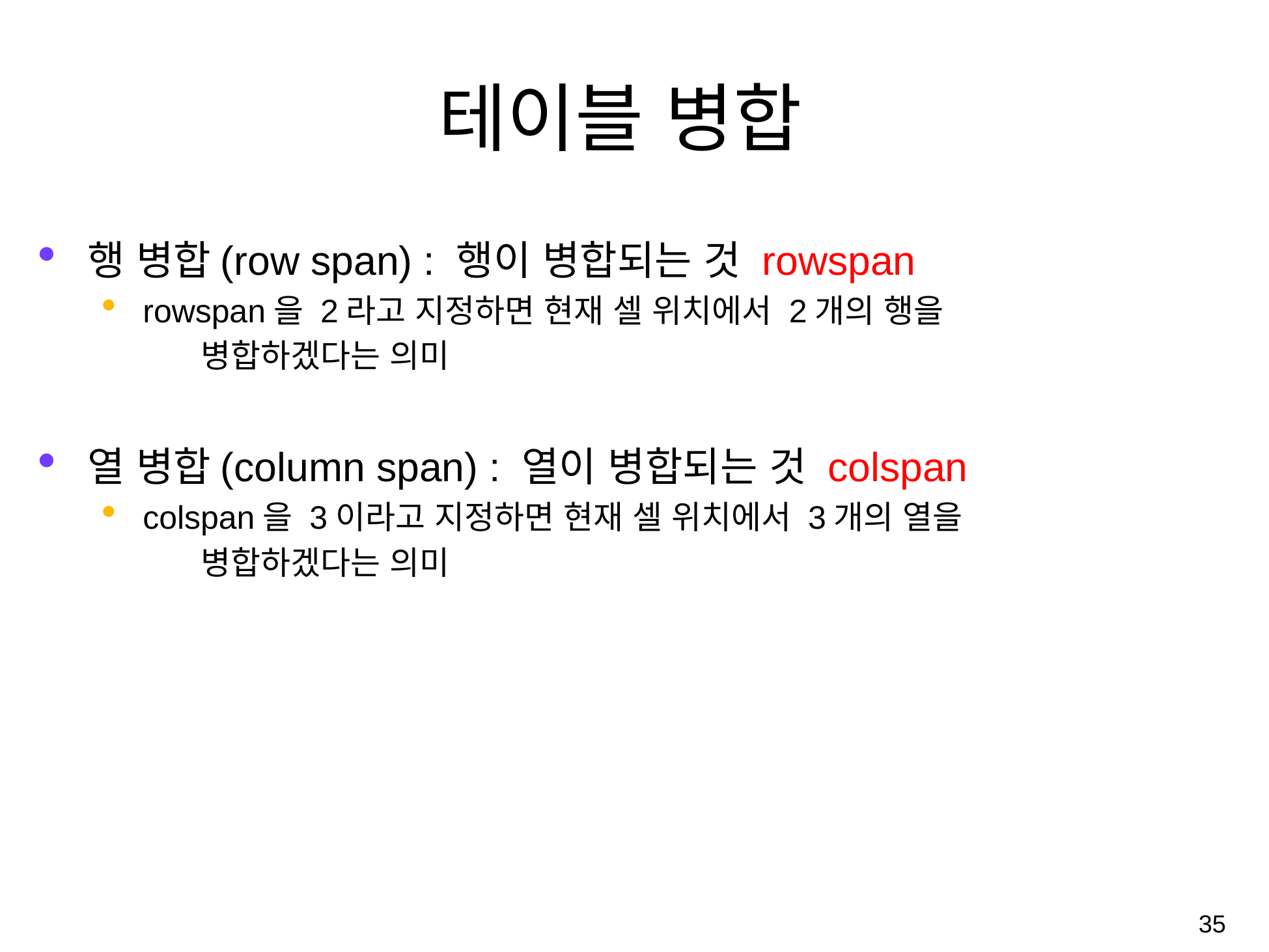

# 테이블 병합
행 병합(row span) : 행이 병합되는 것 rowspan
rowspan을 2라고 지정하면 현재 셀 위치에서 2개의 행을
	병합하겠다는 의미

열 병합(column span) : 열이 병합되는 것 colspan
colspan을 3이라고 지정하면 현재 셀 위치에서 3개의 열을
	병합하겠다는 의미
35